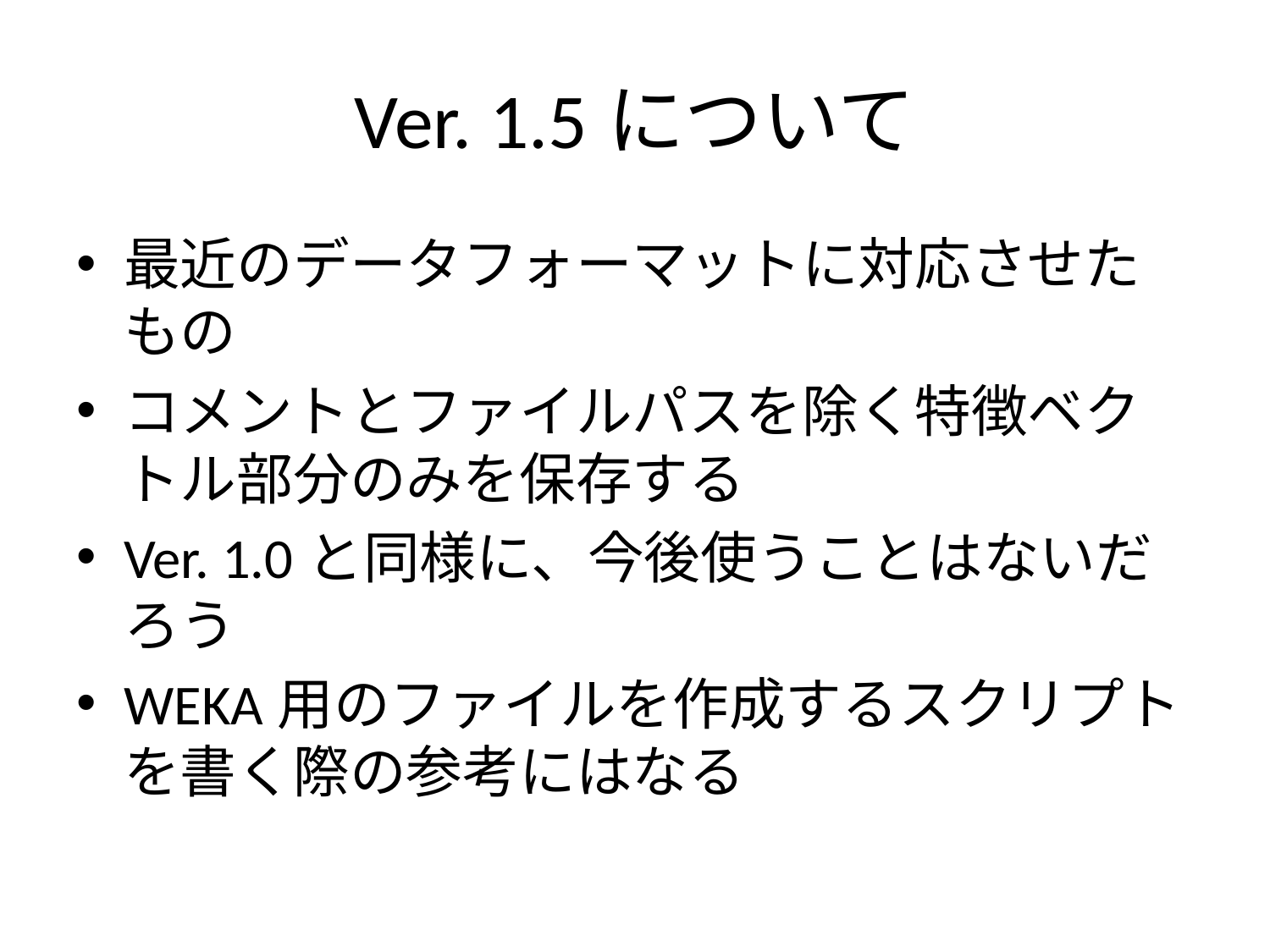

# Ver. 1.5について
最近のデータフォーマットに対応させたもの
コメントとファイルパスを除く特徴ベクトル部分のみを保存する
Ver. 1.0と同様に、今後使うことはないだろう
WEKA用のファイルを作成するスクリプトを書く際の参考にはなる